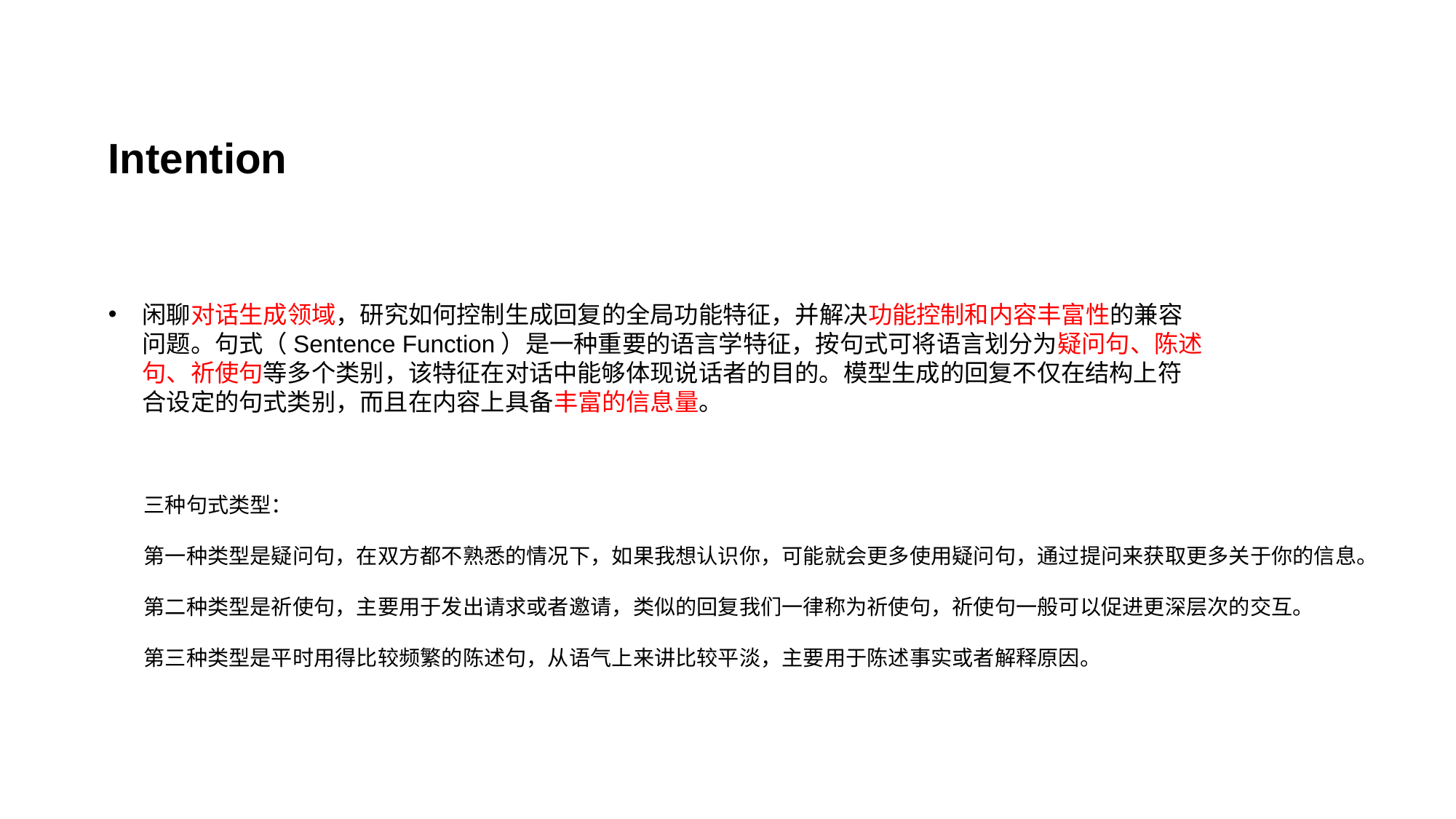

Intention
闲聊对话生成领域，研究如何控制生成回复的全局功能特征，并解决功能控制和内容丰富性的兼容问题。句式（Sentence Function）是一种重要的语言学特征，按句式可将语言划分为疑问句、陈述句、祈使句等多个类别，该特征在对话中能够体现说话者的目的。模型生成的回复不仅在结构上符合设定的句式类别，而且在内容上具备丰富的信息量。
三种句式类型：

第一种类型是疑问句，在双方都不熟悉的情况下，如果我想认识你，可能就会更多使用疑问句，通过提问来获取更多关于你的信息。

第二种类型是祈使句，主要用于发出请求或者邀请，类似的回复我们一律称为祈使句，祈使句一般可以促进更深层次的交互。

第三种类型是平时用得比较频繁的陈述句，从语气上来讲比较平淡，主要用于陈述事实或者解释原因。